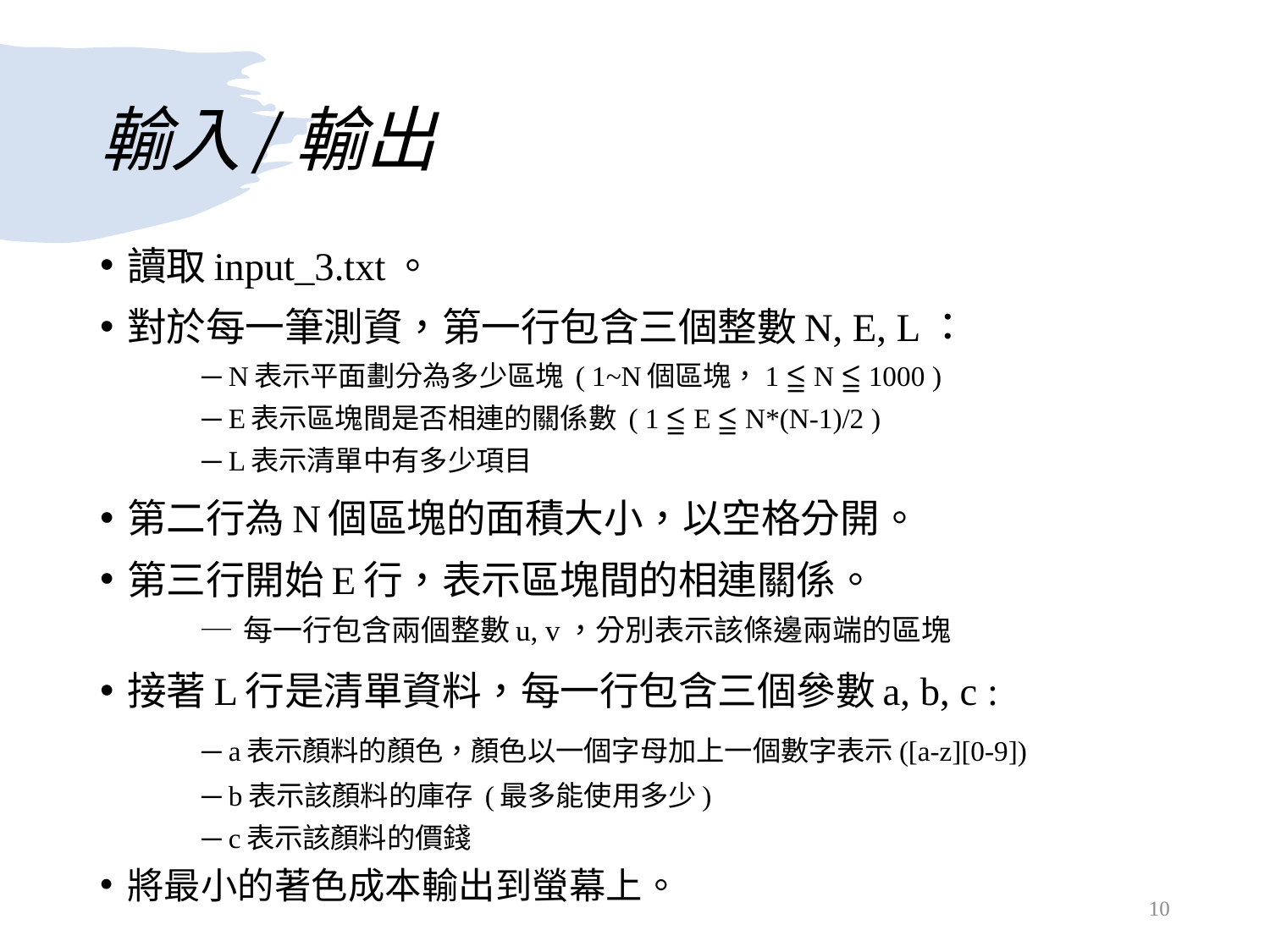

# 輸入/輸出
讀取input_3.txt。
對於每一筆測資，第一行包含三個整數N, E, L：
	─ N表示平面劃分為多少區塊 ( 1~N個區塊，1 ≦ N ≦ 1000 )
	─ E表示區塊間是否相連的關係數 ( 1 ≦ E ≦ N*(N-1)/2 )
	─ L表示清單中有多少項目
第二行為N個區塊的面積大小，以空格分開。
第三行開始E行，表示區塊間的相連關係。
	─ 每一行包含兩個整數u, v，分別表示該條邊兩端的區塊
接著L行是清單資料，每一行包含三個參數a, b, c :
	─ a表示顏料的顏色，顏色以一個字母加上一個數字表示([a-z][0-9])
	─ b表示該顏料的庫存 (最多能使用多少)
	─ c表示該顏料的價錢
將最小的著色成本輸出到螢幕上。

10